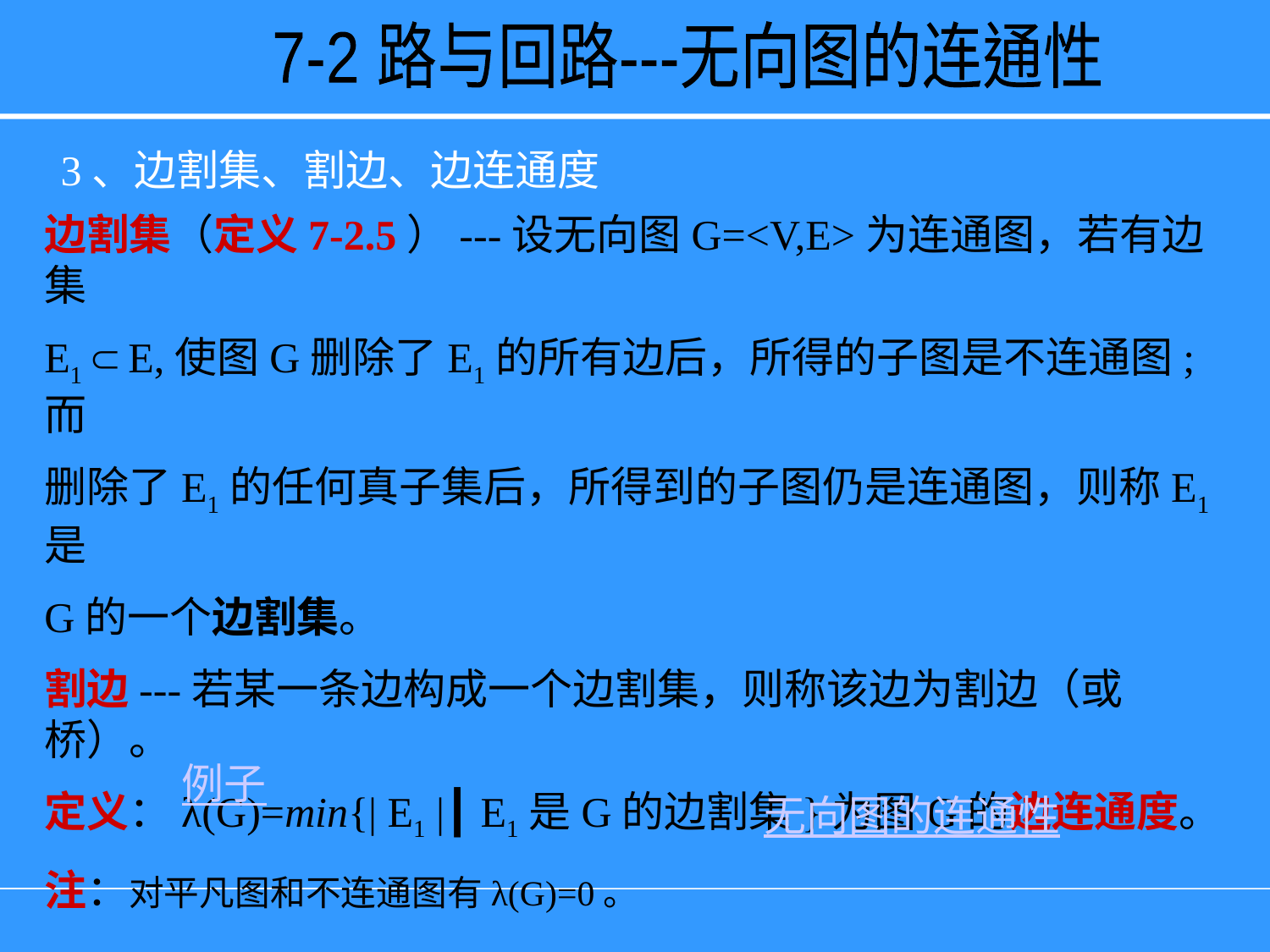

7-2 路与回路---无向图的连通性

3、边割集、割边、边连通度
边割集（定义7-2.5）---设无向图G=<V,E>为连通图，若有边集
E1 ⊂ E,使图G删除了E1的所有边后，所得的子图是不连通图; 而
删除了E1的任何真子集后，所得到的子图仍是连通图，则称E1是
G的一个边割集。
割边---若某一条边构成一个边割集，则称该边为割边（或桥）。
定义：λ(G)=min{| E1 |┃ E1是G的边割集}为图G的边连通度。
注：对平凡图和不连通图有λ(G)=0。
例子
无向图的连通性